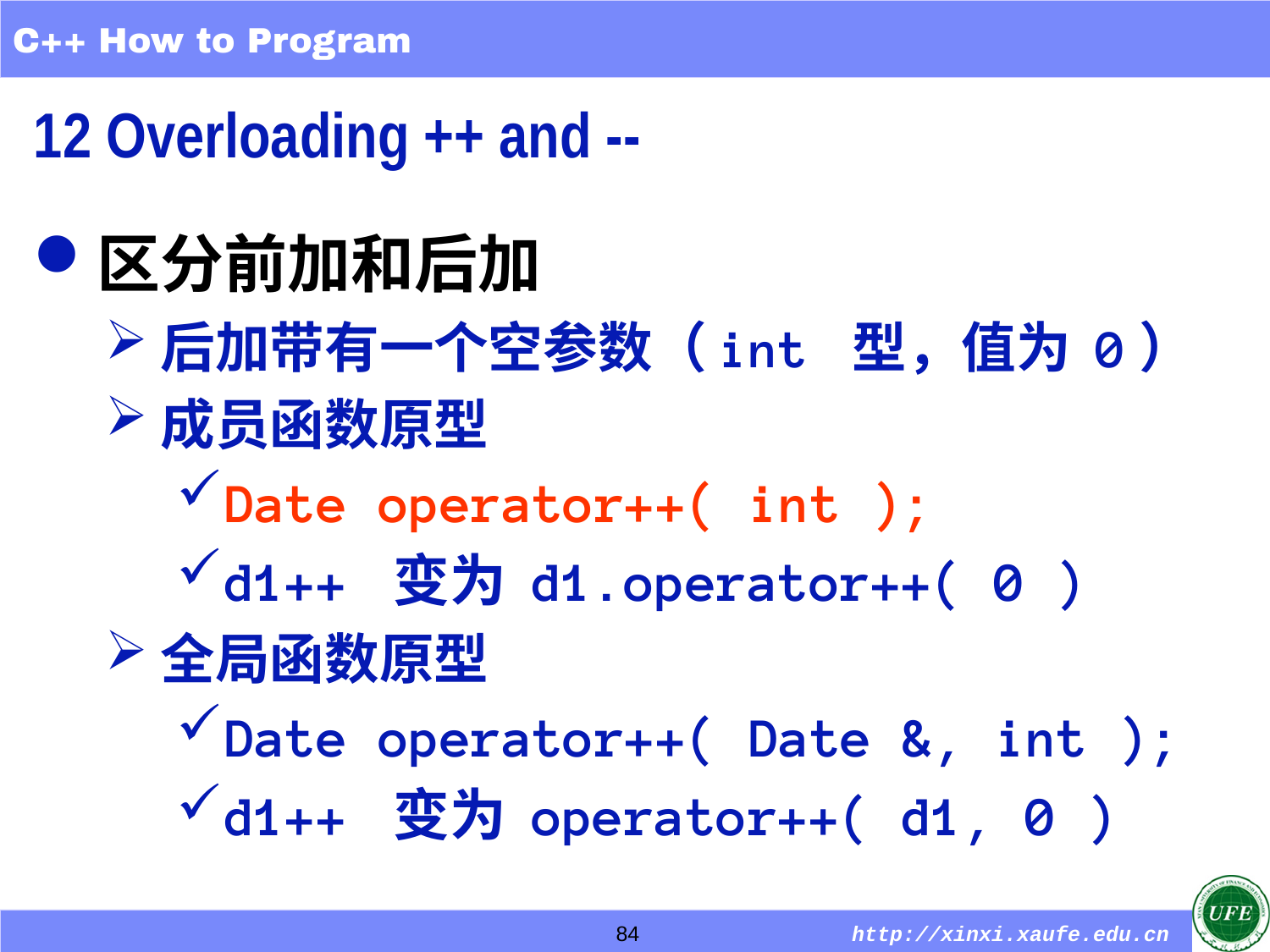

12 Overloading ++ and --
区分前加和后加
后加带有一个空参数（int 型，值为 0）
成员函数原型
Date operator++( int );
d1++ 变为 d1.operator++( 0 )
全局函数原型
Date operator++( Date &, int );
d1++ 变为 operator++( d1, 0 )
84